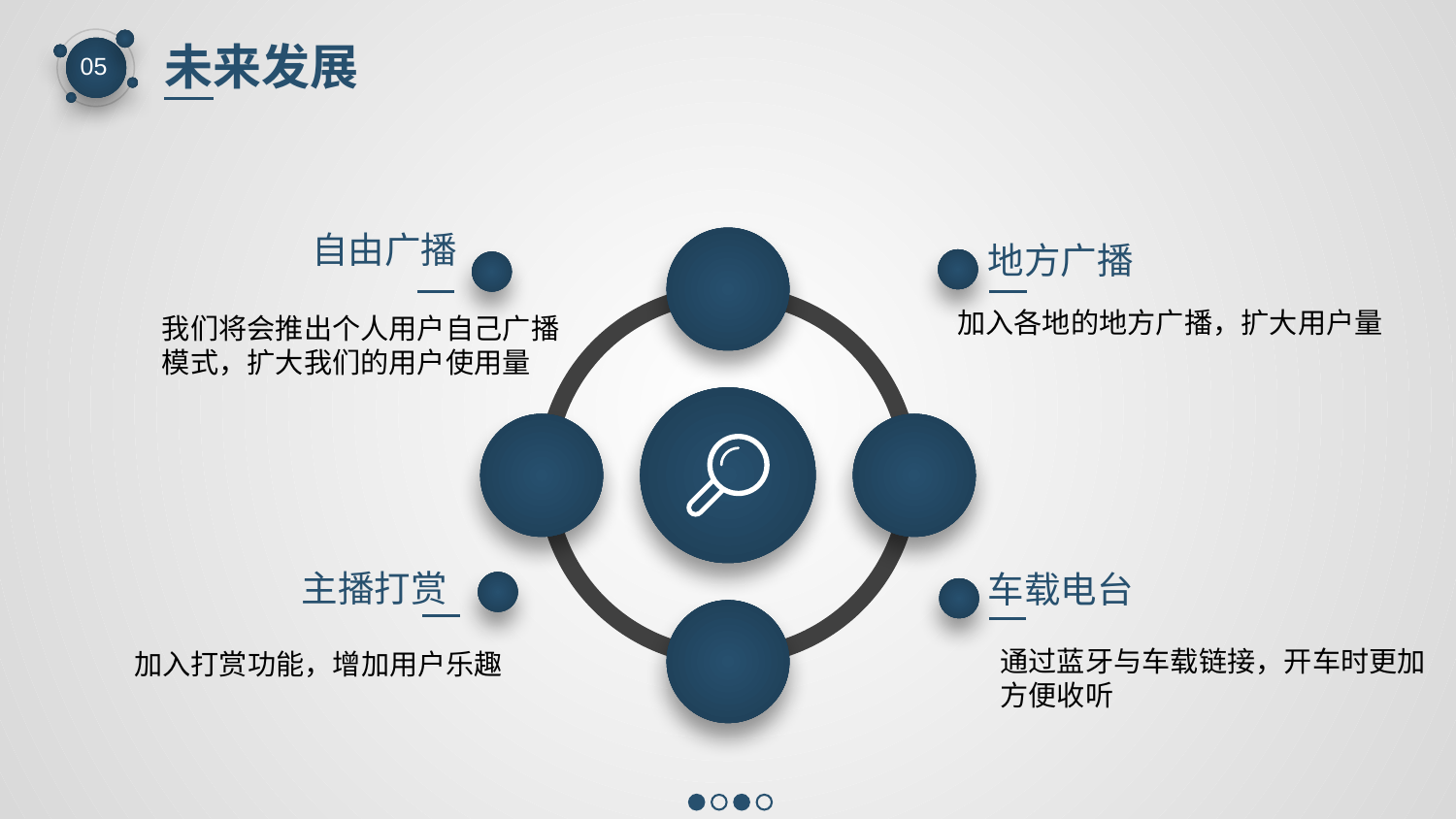

未来发展
05
自由广播

地方广播

加入各地的地方广播，扩大用户量
我们将会推出个人用户自己广播
模式，扩大我们的用户使用量

主播打赏
车载电台

通过蓝牙与车载链接，开车时更加
方便收听
加入打赏功能，增加用户乐趣